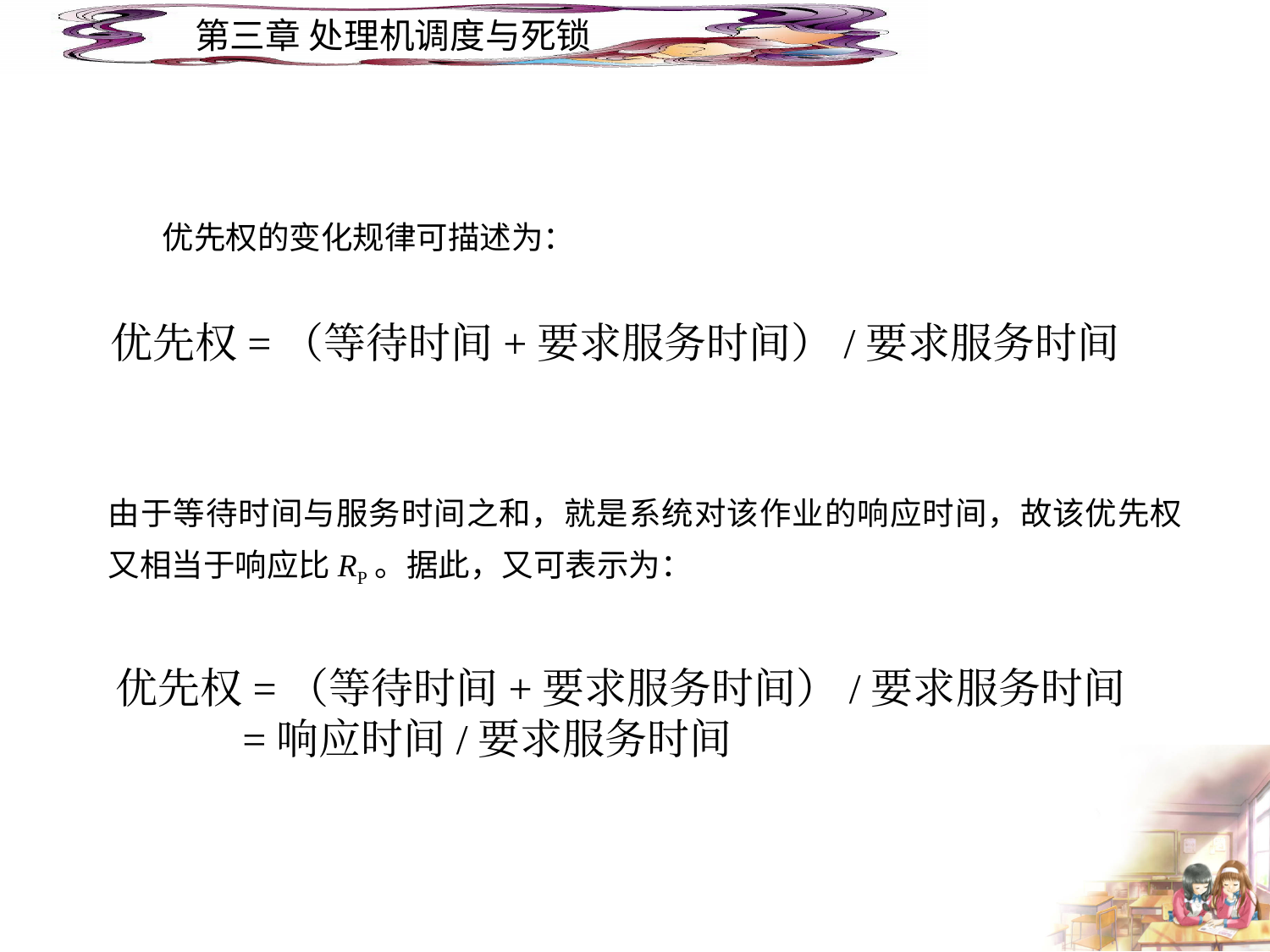

优先权的变化规律可描述为：
优先权=（等待时间+要求服务时间）/要求服务时间
由于等待时间与服务时间之和，就是系统对该作业的响应时间，故该优先权又相当于响应比RP。据此，又可表示为：
优先权=（等待时间+要求服务时间）/要求服务时间
            =响应时间/要求服务时间